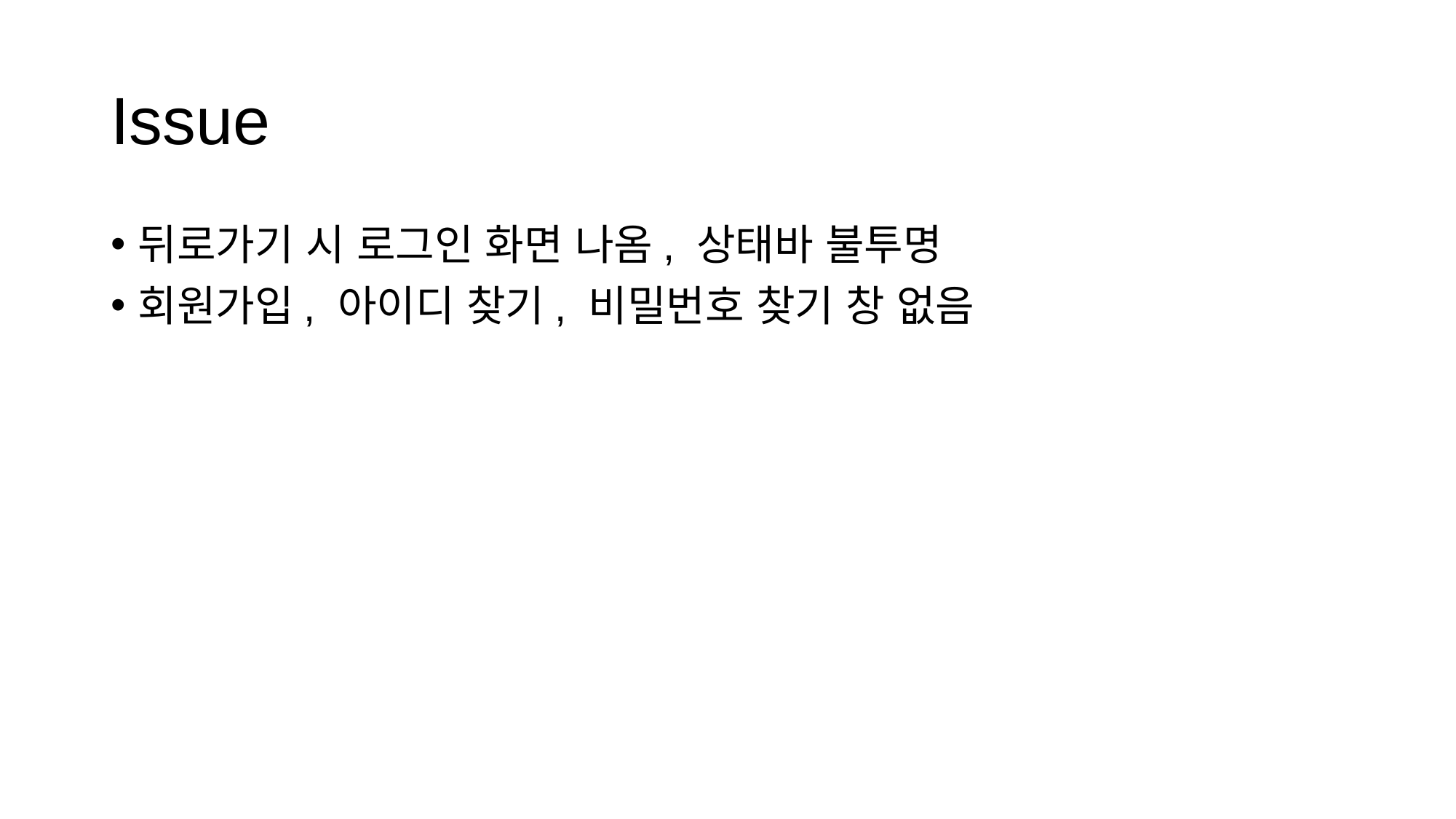

# Issue
뒤로가기 시 로그인 화면 나옴, 상태바 불투명
회원가입, 아이디 찾기, 비밀번호 찾기 창 없음